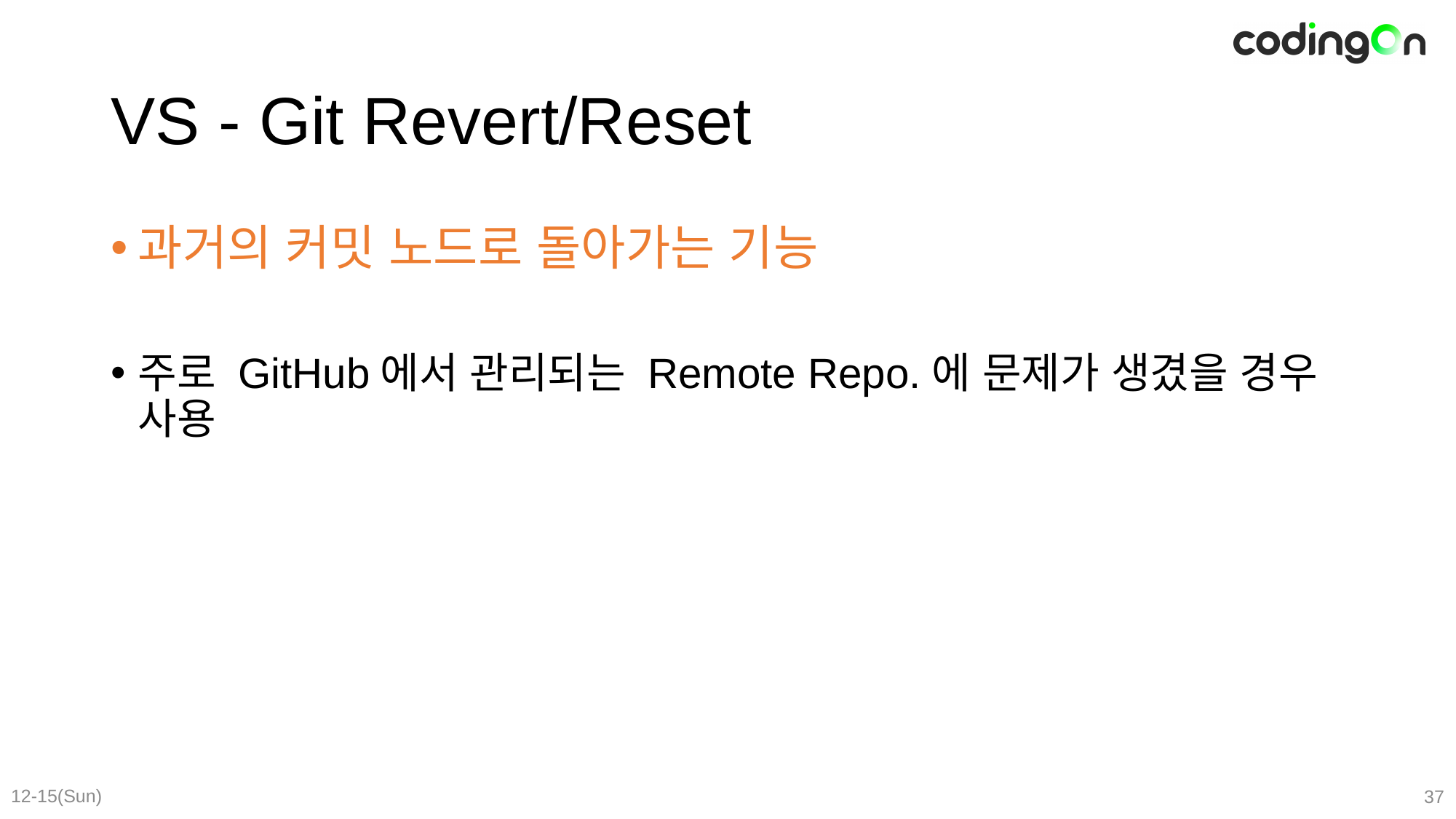

# VS - Git Revert/Reset
과거의 커밋 노드로 돌아가는 기능

주로 GitHub에서 관리되는 Remote Repo.에 문제가 생겼을 경우 사용
12-15(Sun)
37